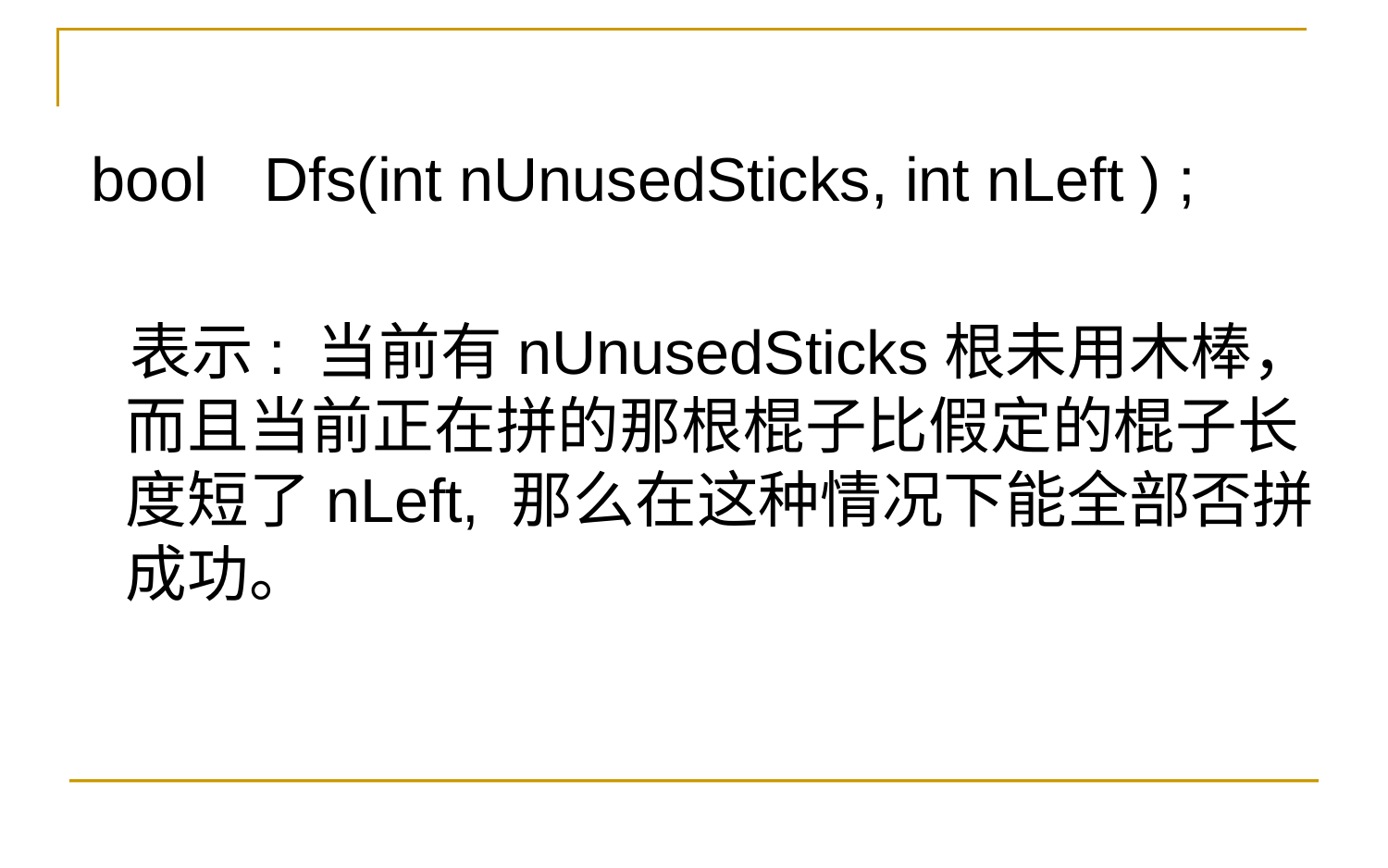

bool	Dfs(int nUnusedSticks, int nLeft ) ;

   表示: 当前有nUnusedSticks根未用木棒，而且当前正在拼的那根棍子比假定的棍子长度短了nLeft, 那么在这种情况下能全部否拼成功。